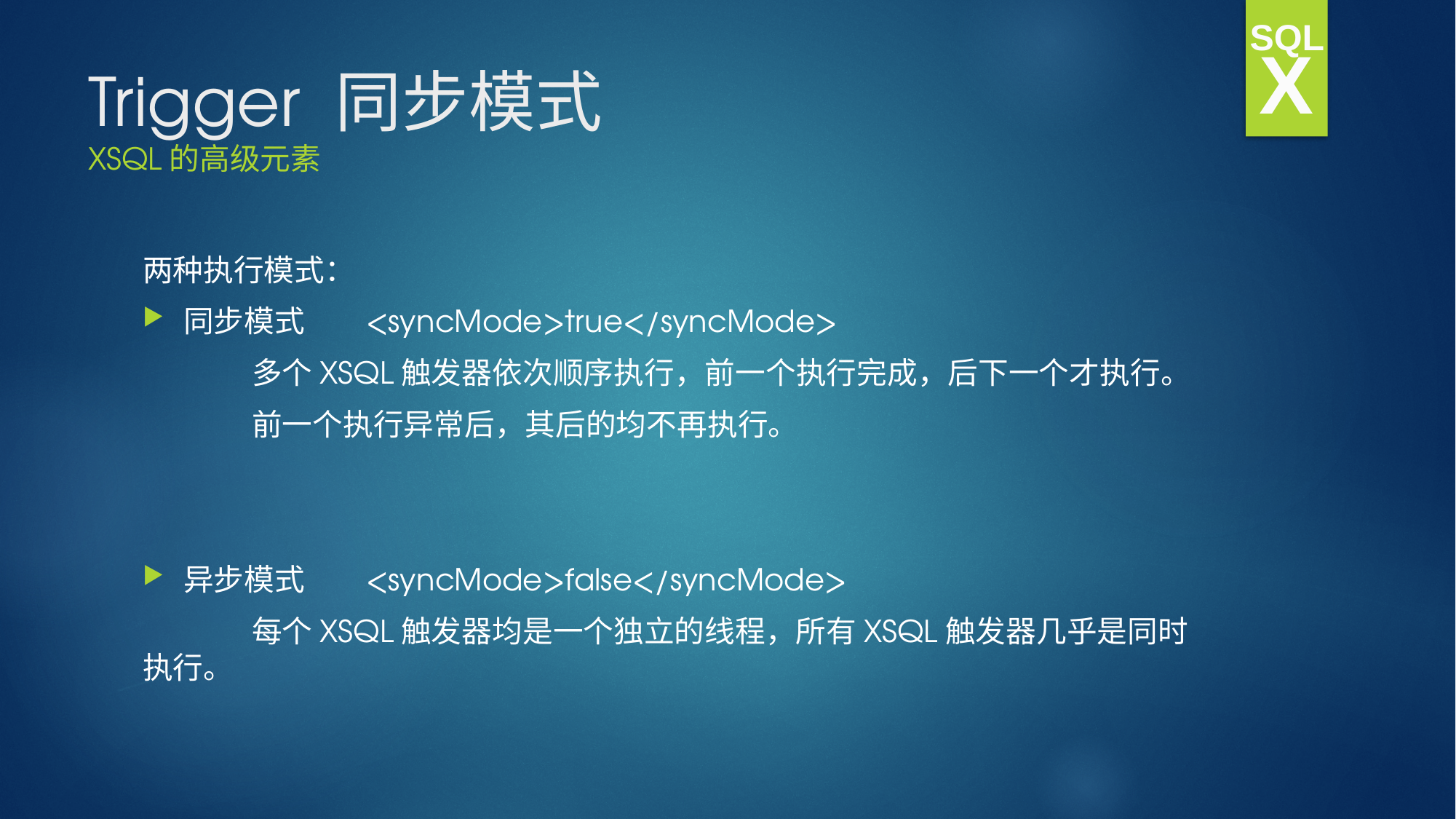

SQL
X
# Trigger 同步模式 XSQL的高级元素
两种执行模式：
同步模式        <syncMode>true</syncMode>
	多个XSQL触发器依次顺序执行，前一个执行完成，后下一个才执行。
	前一个执行异常后，其后的均不再执行。

异步模式        <syncMode>false</syncMode>
	每个XSQL触发器均是一个独立的线程，所有XSQL触发器几乎是同时执行。